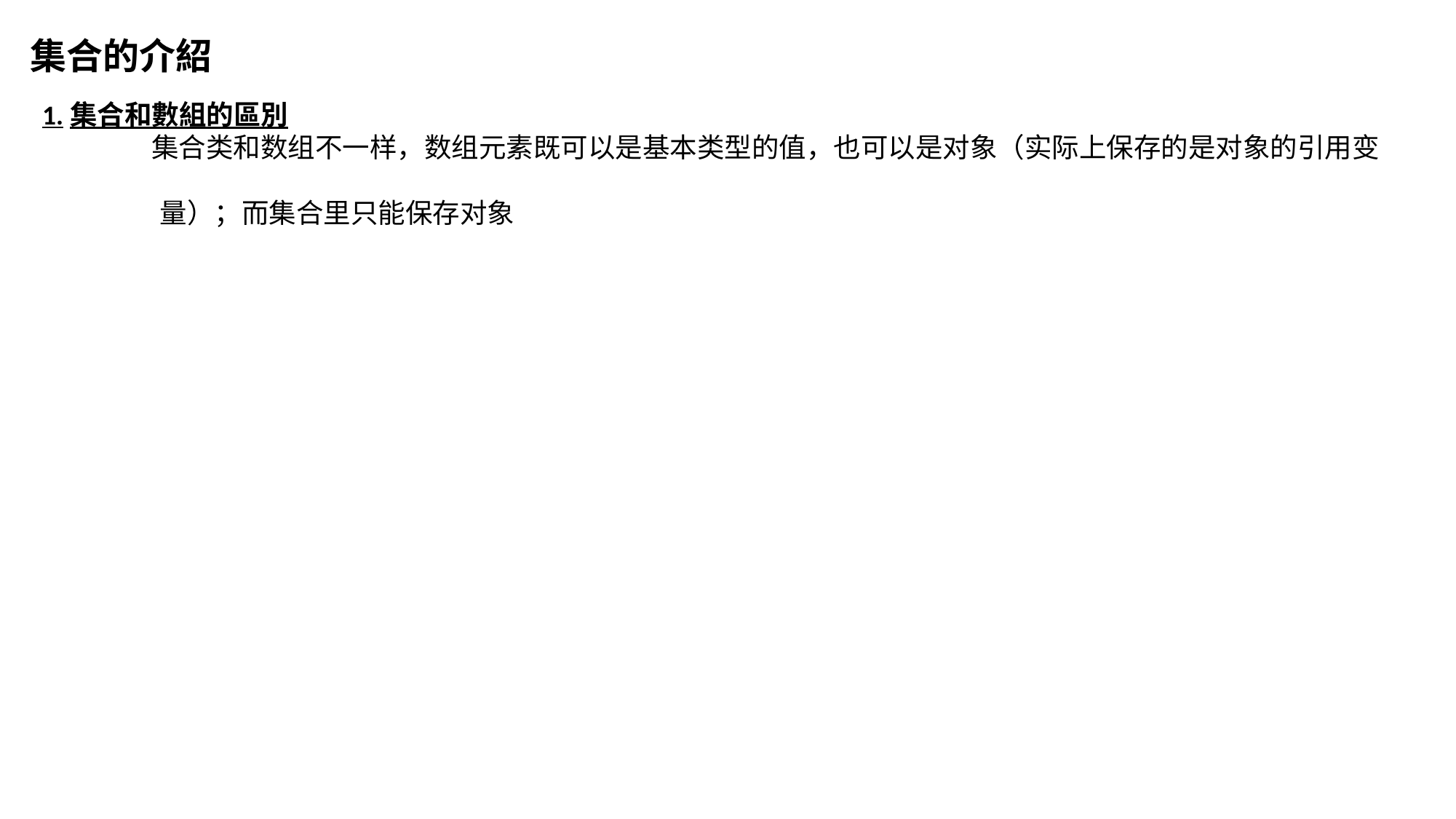

集合的介紹
1.集合和數組的區別
	集合类和数组不一样，数组元素既可以是基本类型的值，也可以是对象（实际上保存的是对象的引用变
                  量）；而集合里只能保存对象